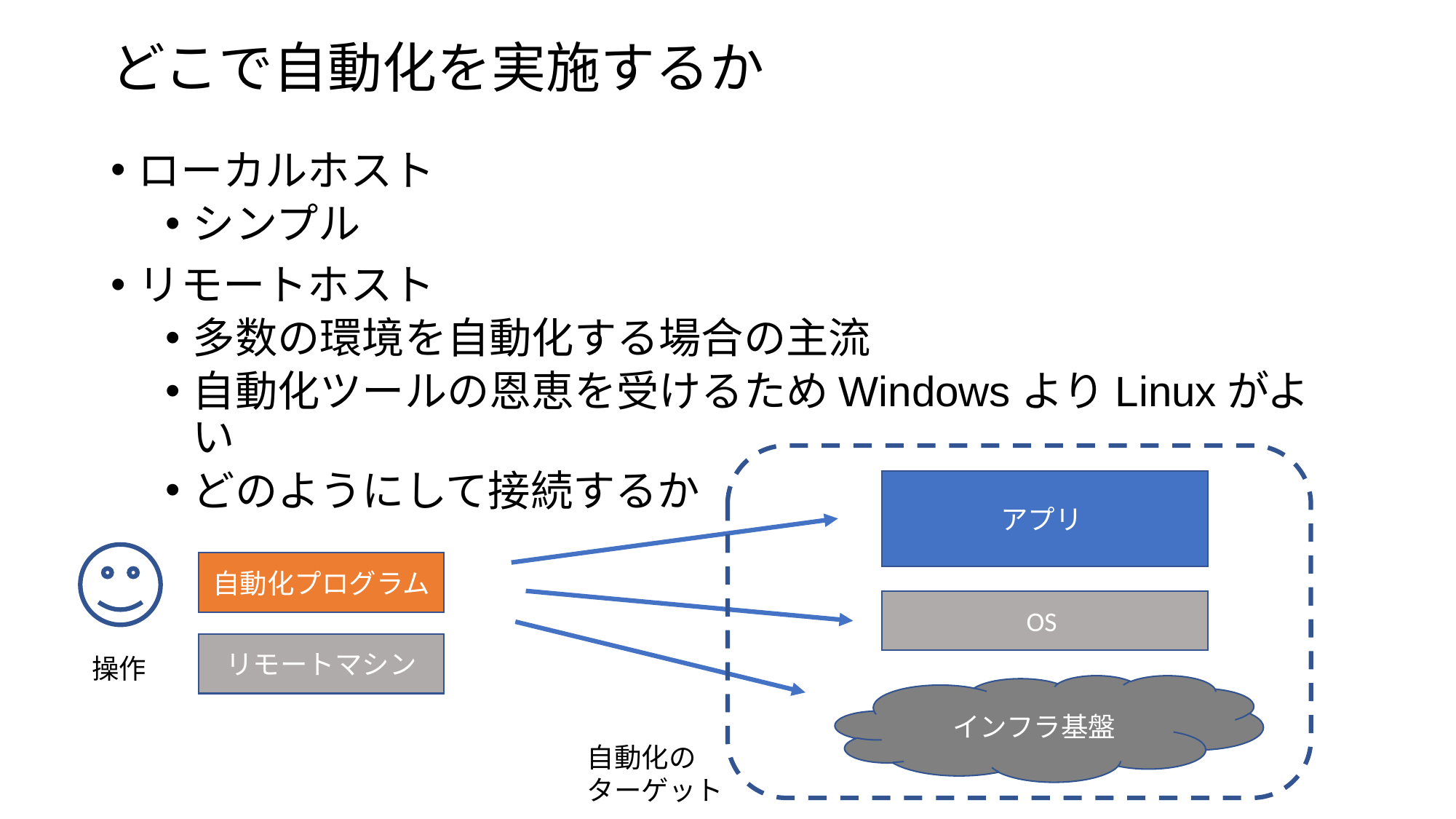

# どこで自動化を実施するか
ローカルホスト
シンプル
リモートホスト
多数の環境を自動化する場合の主流
自動化ツールの恩恵を受けるためWindowsよりLinuxがよい
どのようにして接続するか

アプリ

自動化プログラム
OS
リモートマシン
操作
インフラ基盤
自動化の
ターゲット